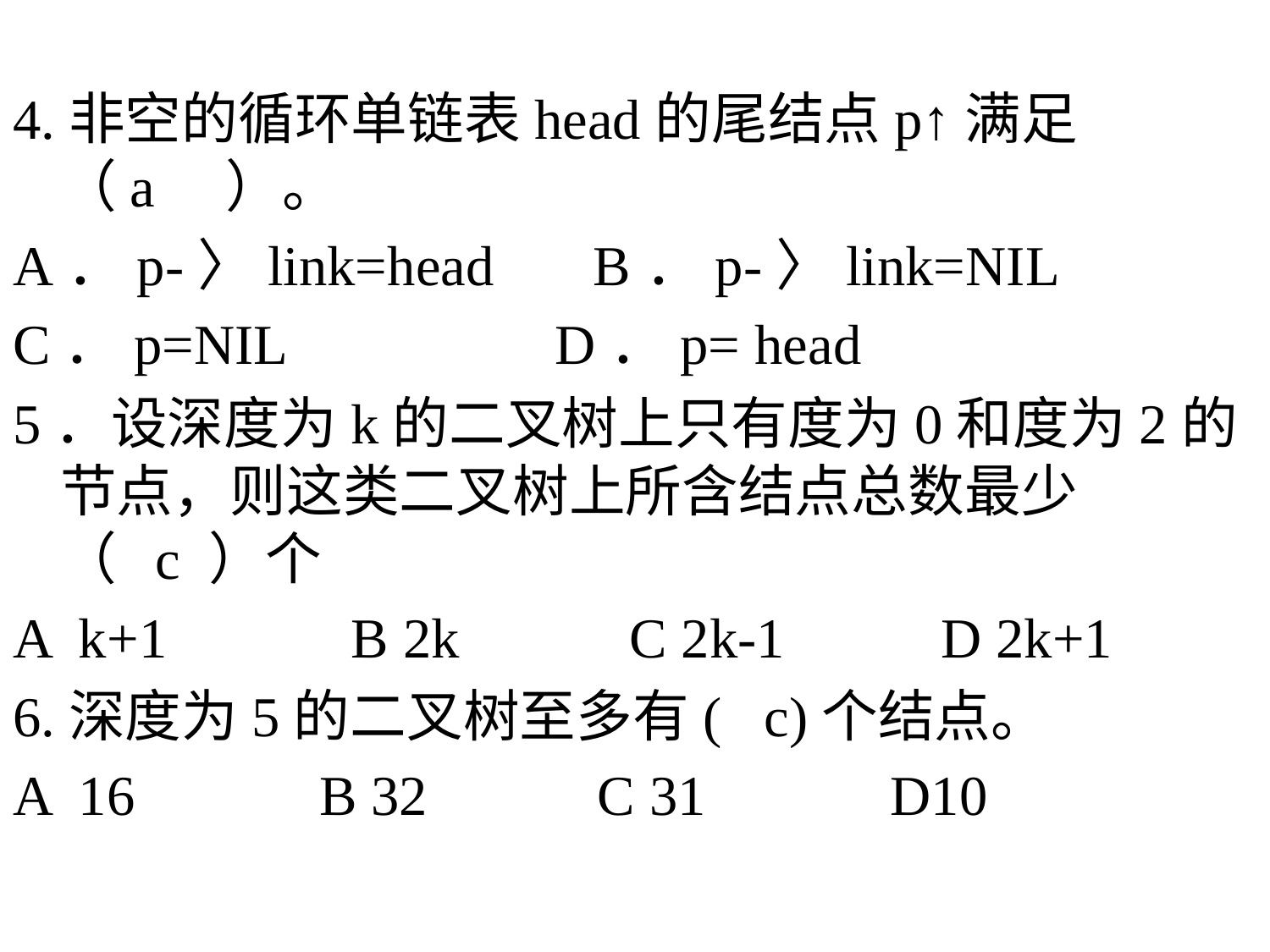

4.非空的循环单链表head的尾结点p↑满足（a    ）。
A．p-〉link=head       B．p-〉link=NIL
C．p=NIL                   D．p= head
5．设深度为k的二叉树上只有度为0和度为2的节点，则这类二叉树上所含结点总数最少（  c ）个
A  k+1             B 2k            C 2k-1           D 2k+1
6.深度为5的二叉树至多有(   c)个结点。
A  16             B 32            C 31             D10